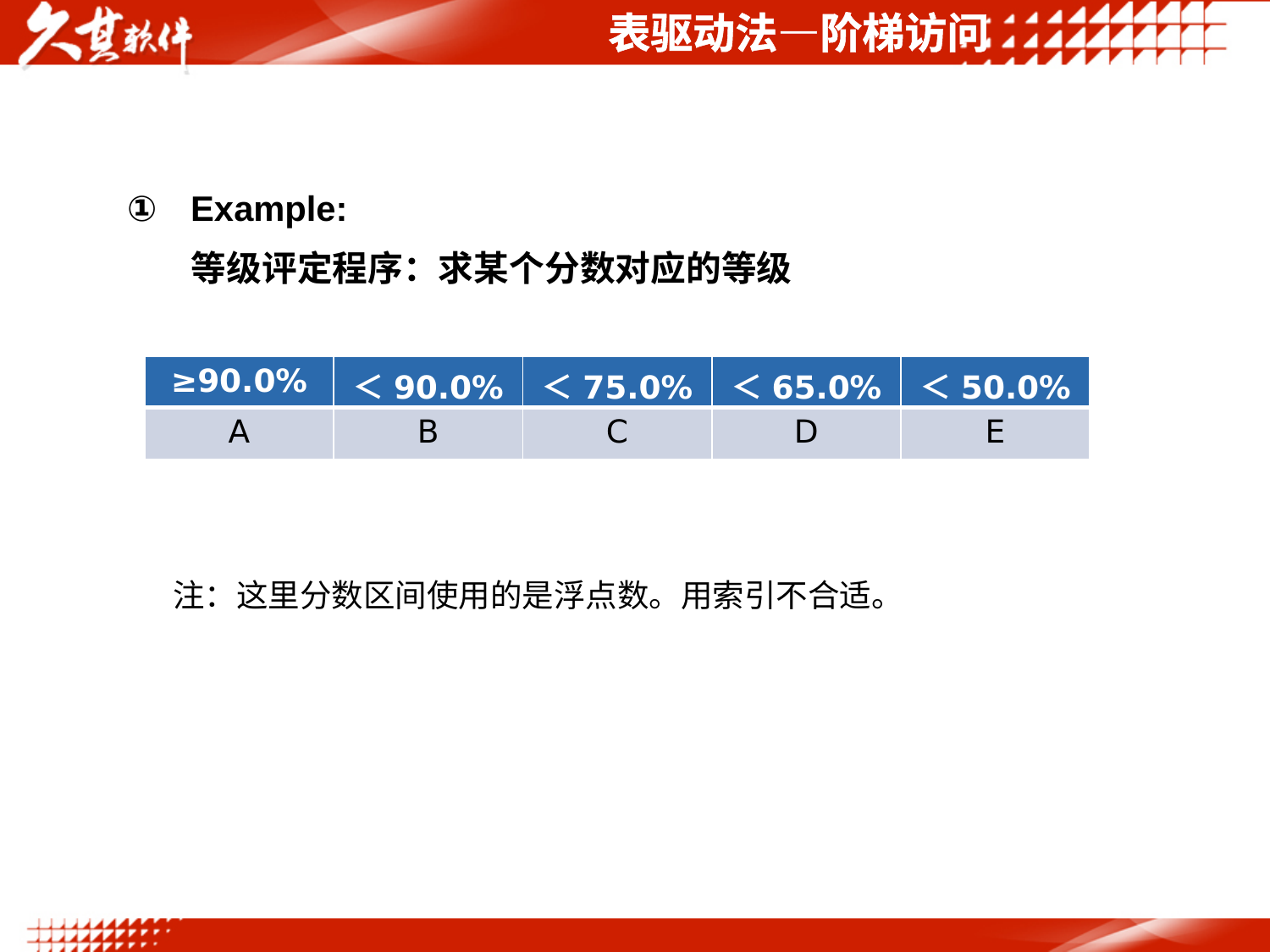

表驱动法—阶梯访问
Example:
	 等级评定程序：求某个分数对应的等级

| ≥90.0% | ＜90.0% | ＜75.0% | ＜65.0% | ＜50.0% |
| --- | --- | --- | --- | --- |
| A | B | C | D | E |
注：这里分数区间使用的是浮点数。用索引不合适。